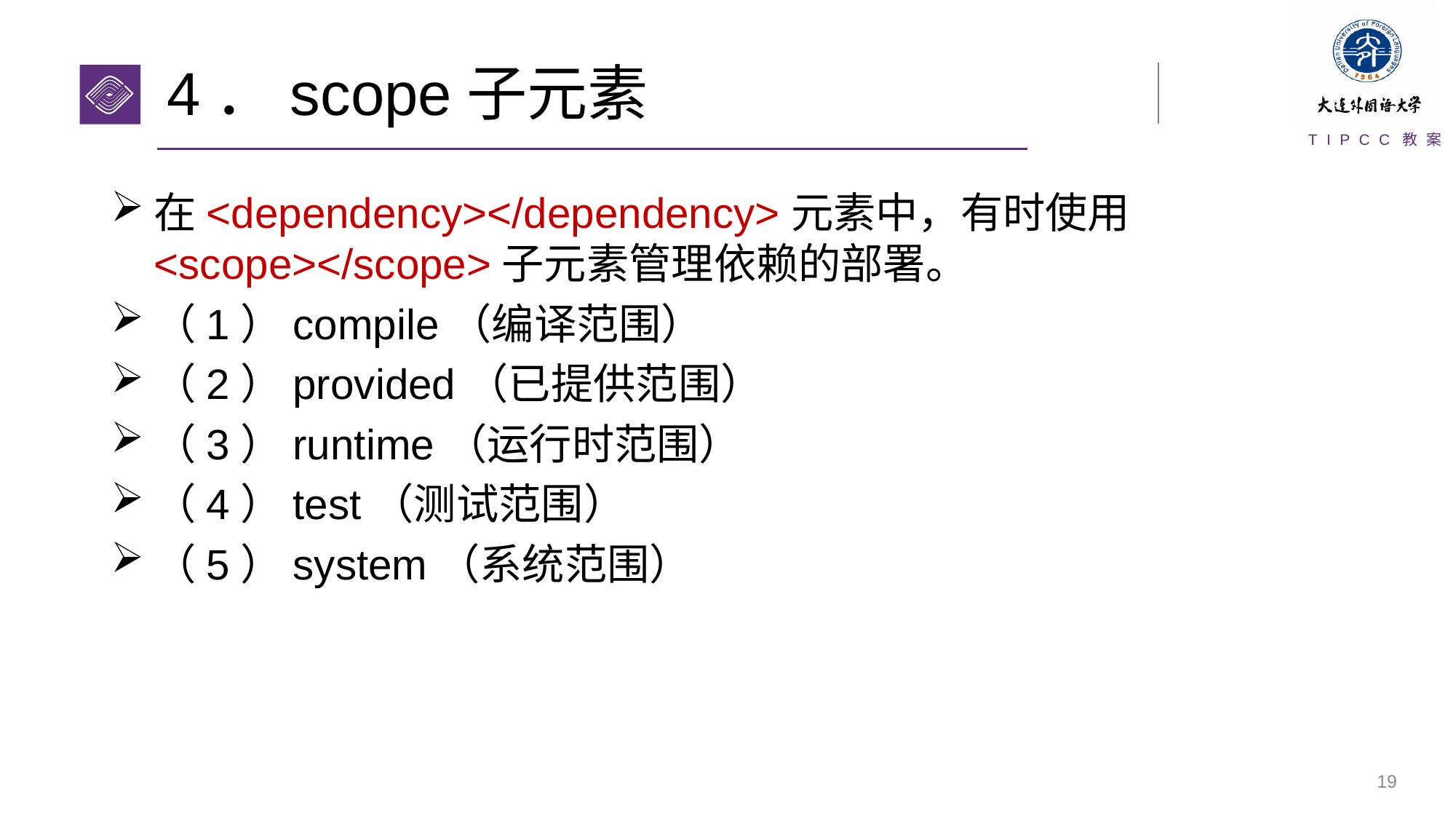

# 4．scope子元素
在<dependency></dependency>元素中，有时使用<scope></scope>子元素管理依赖的部署。
（1）compile（编译范围）
（2）provided（已提供范围）
（3）runtime（运行时范围）
（4）test（测试范围）
（5）system（系统范围）
19